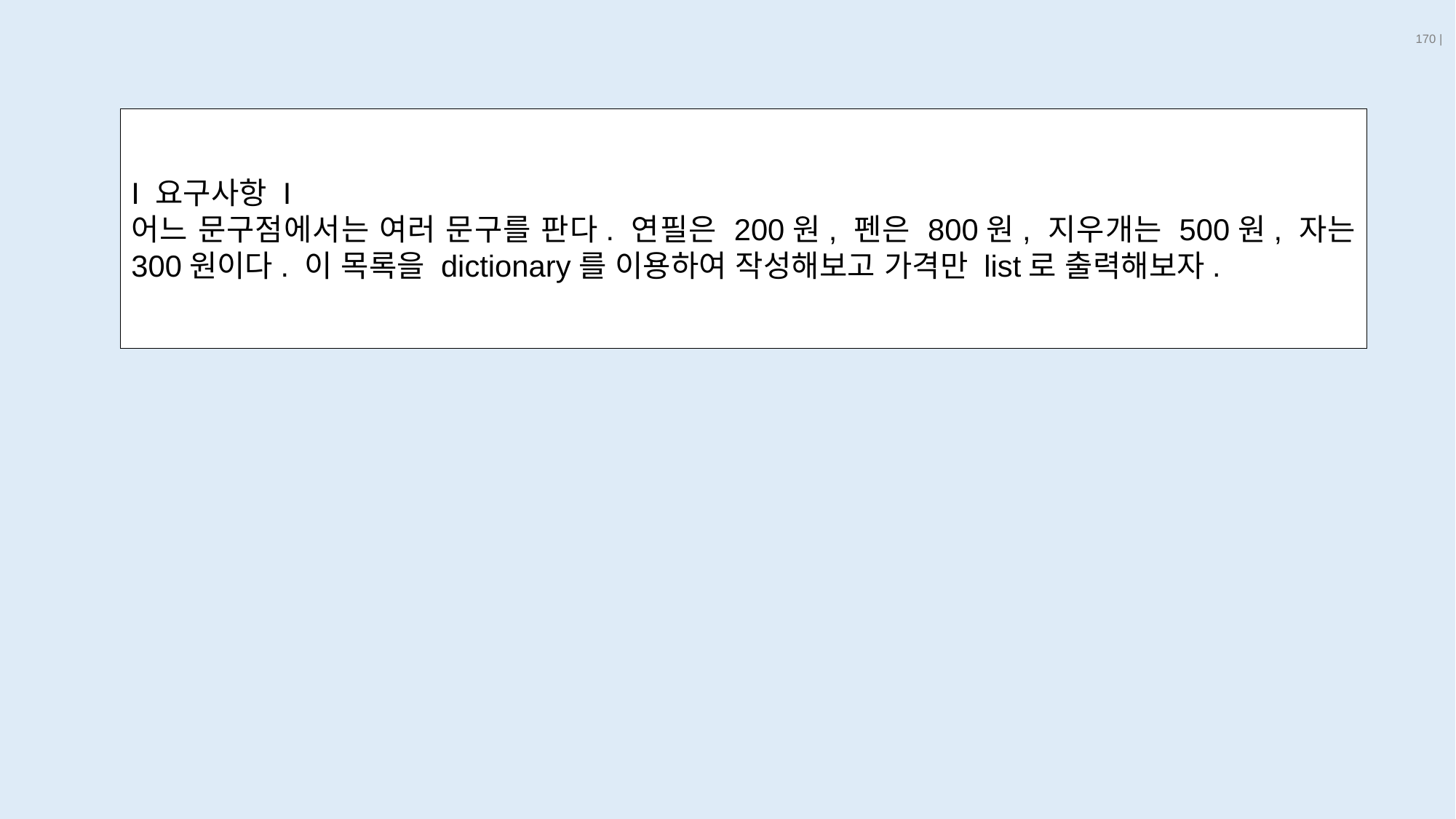

170 |
I 요구사항 I
어느 문구점에서는 여러 문구를 판다. 연필은 200원, 펜은 800원, 지우개는 500원, 자는 300원이다. 이 목록을 dictionary를 이용하여 작성해보고 가격만 list로 출력해보자.